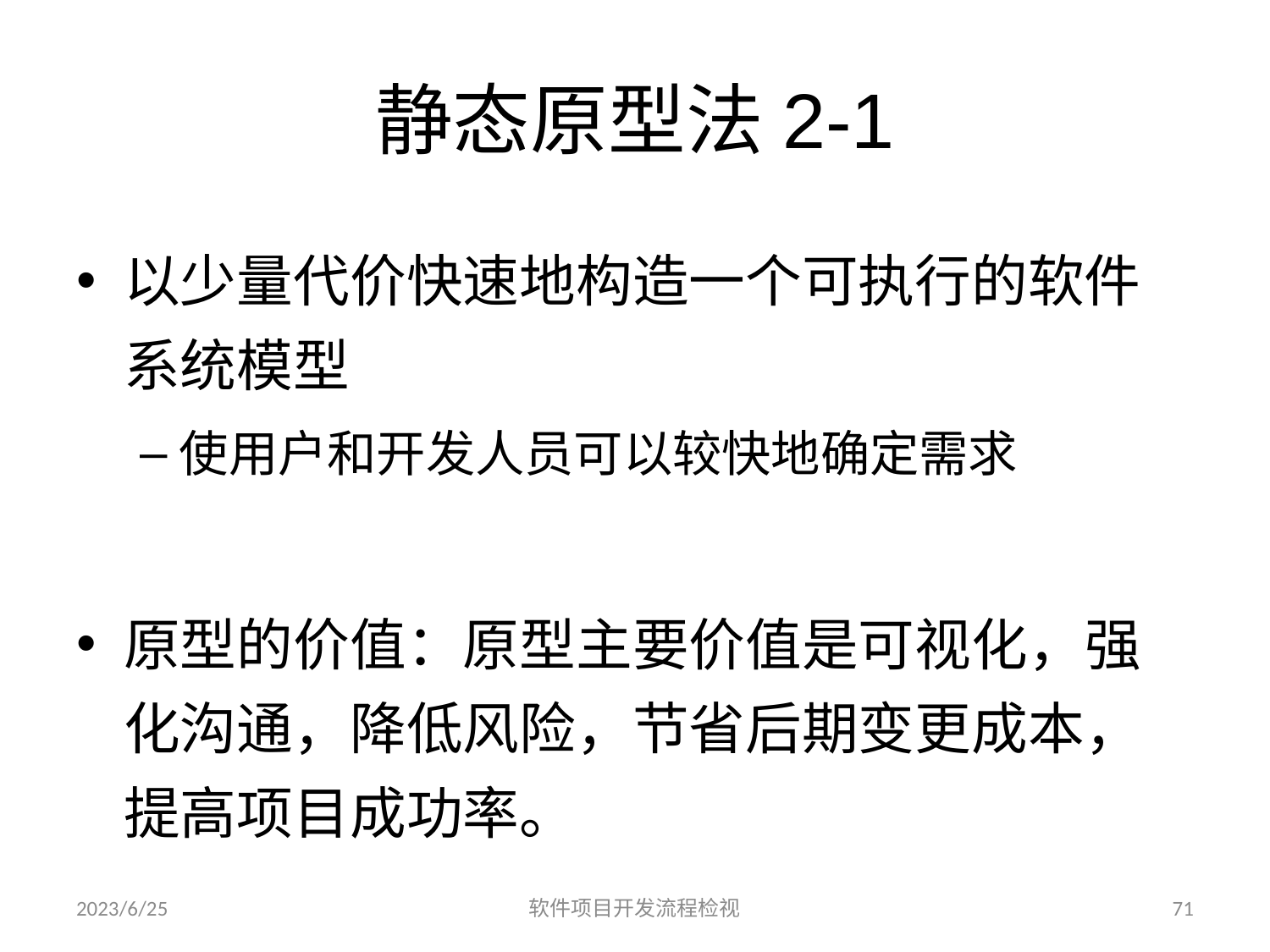

# 静态原型法2-1
以少量代价快速地构造一个可执行的软件系统模型
使用户和开发人员可以较快地确定需求

原型的价值：原型主要价值是可视化，强化沟通，降低风险，节省后期变更成本，提高项目成功率。

2023/6/25
软件项目开发流程检视
71